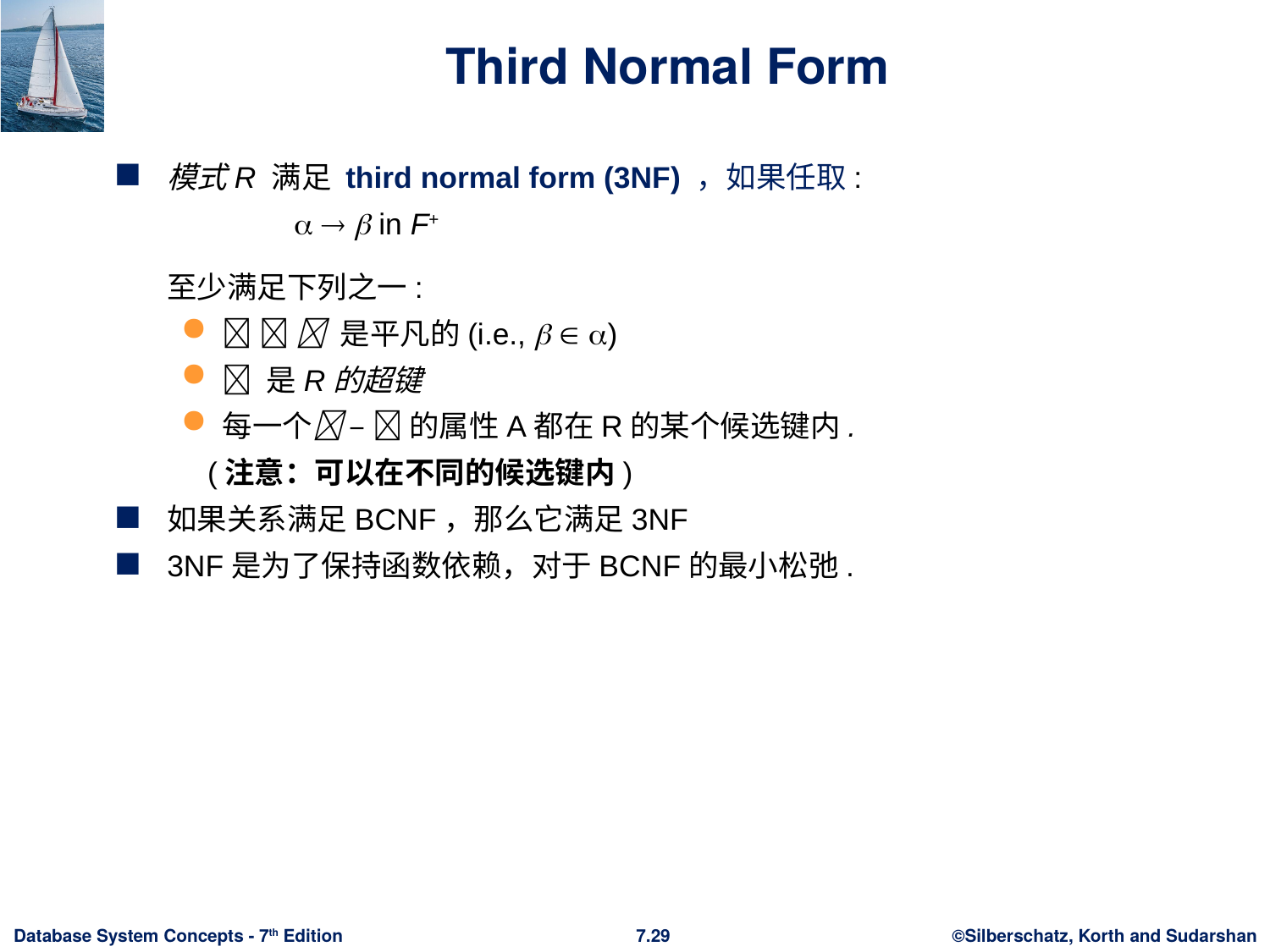

# Third Normal Form
模式R 满足 third normal form (3NF) ，如果任取:
		α → β in F+
至少满足下列之一:
α → β 是平凡的(i.e., β ∈ α)
α 是R的超键
每一个β – α 的属性A都在R的某个候选键内.
   (注意：可以在不同的候选键内)
如果关系满足BCNF，那么它满足3NF
3NF是为了保持函数依赖，对于BCNF的最小松弛.